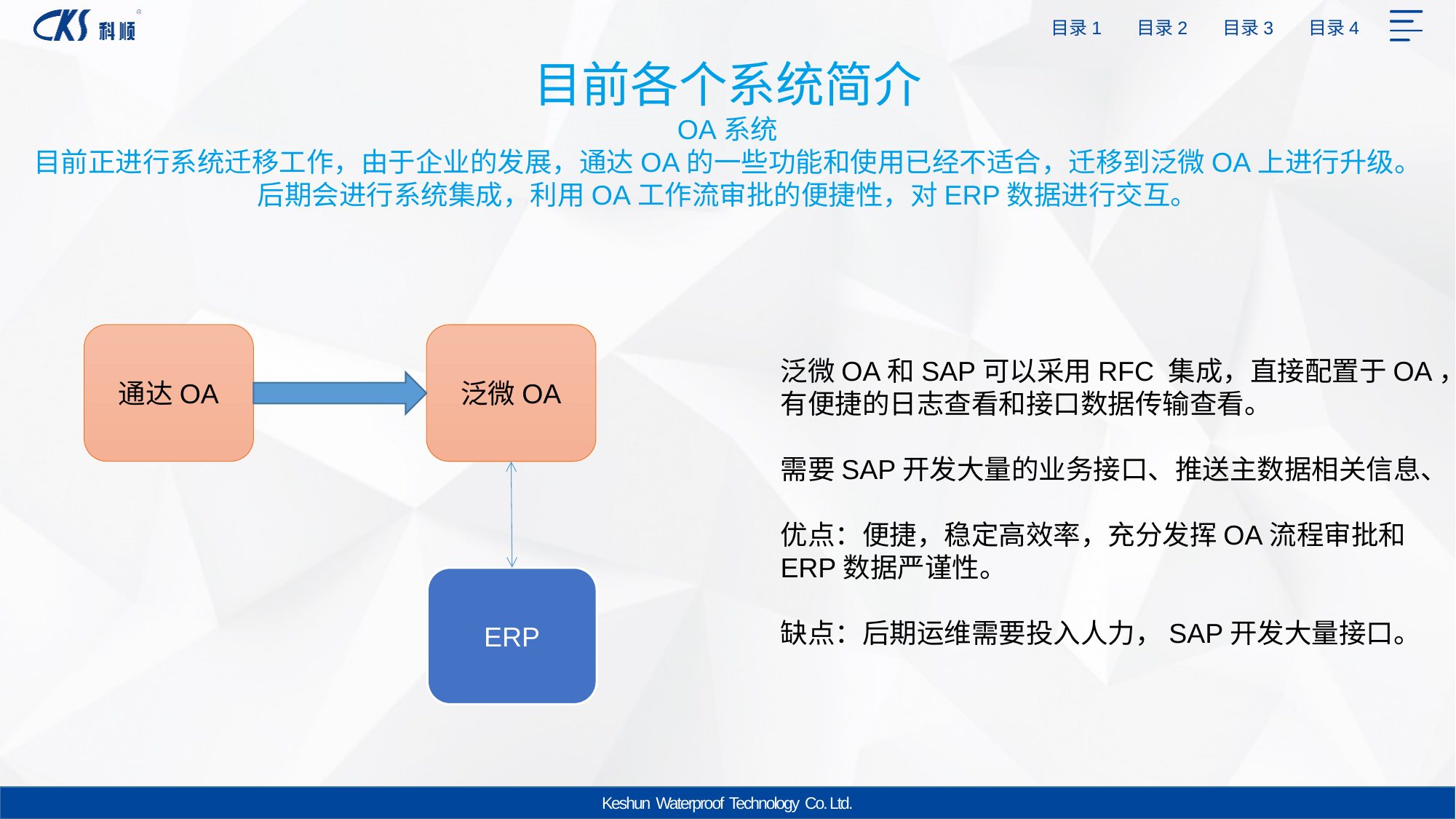

目前各个系统简介
OA系统
目前正进行系统迁移工作，由于企业的发展，通达OA的一些功能和使用已经不适合，迁移到泛微OA上进行升级。
后期会进行系统集成，利用OA工作流审批的便捷性，对ERP数据进行交互。

通达OA
泛微OA
泛微OA和SAP可以采用RFC 集成，直接配置于OA，
有便捷的日志查看和接口数据传输查看。

需要SAP开发大量的业务接口、推送主数据相关信息、

优点：便捷，稳定高效率，充分发挥OA流程审批和
ERP数据严谨性。

缺点：后期运维需要投入人力，SAP开发大量接口。
ERP

Keshun  Waterproof  Technology  Co. Ltd.